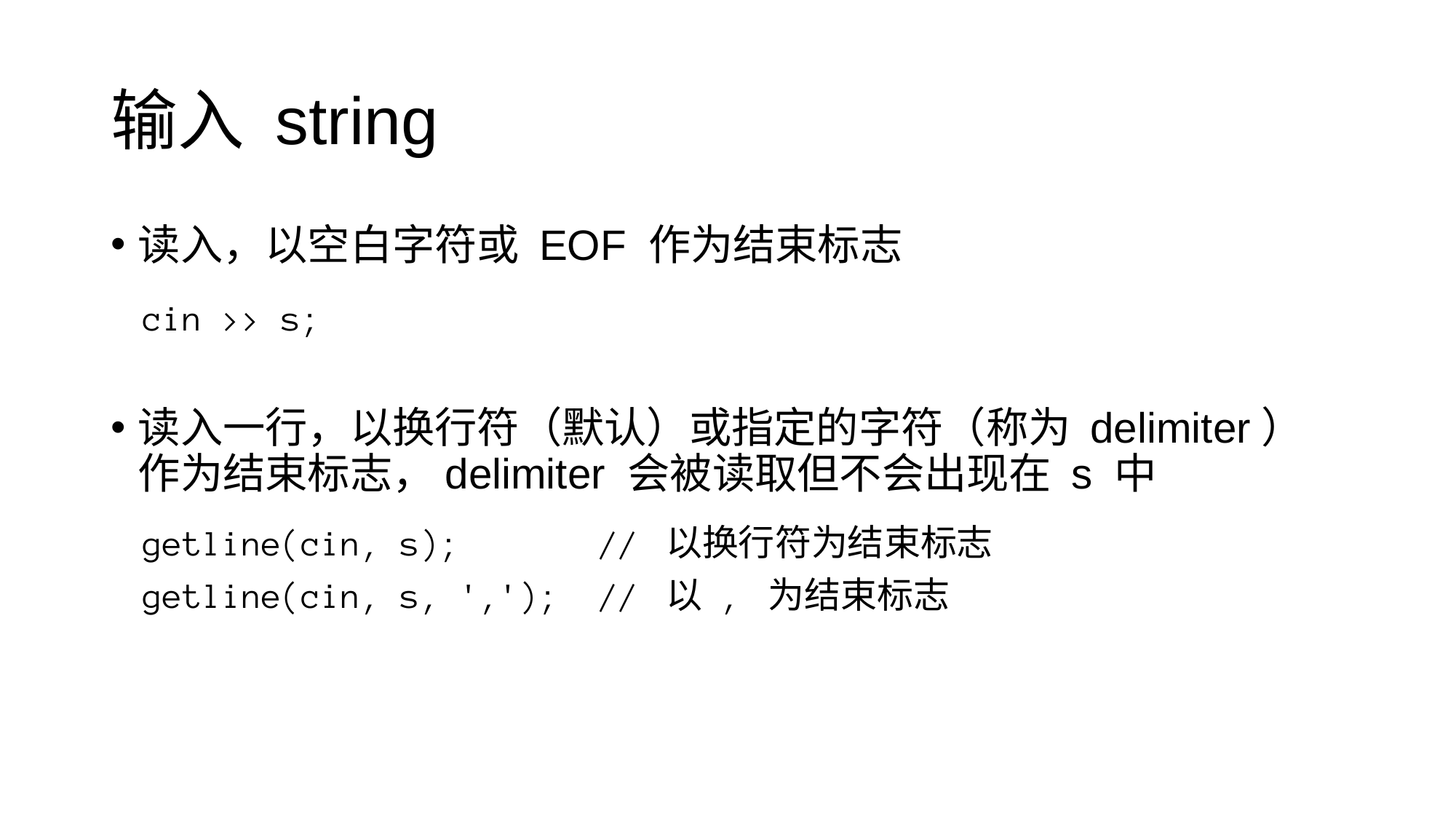

# 输入 string
读入，以空白字符或 EOF 作为结束标志

读入一行，以换行符（默认）或指定的字符（称为 delimiter）作为结束标志，delimiter 会被读取但不会出现在 s 中

| cin >> s; |
| --- |
| getline(cin, s);  // 以换行符为结束标志 getline(cin, s, ','); // 以 , 为结束标志 |
| --- |